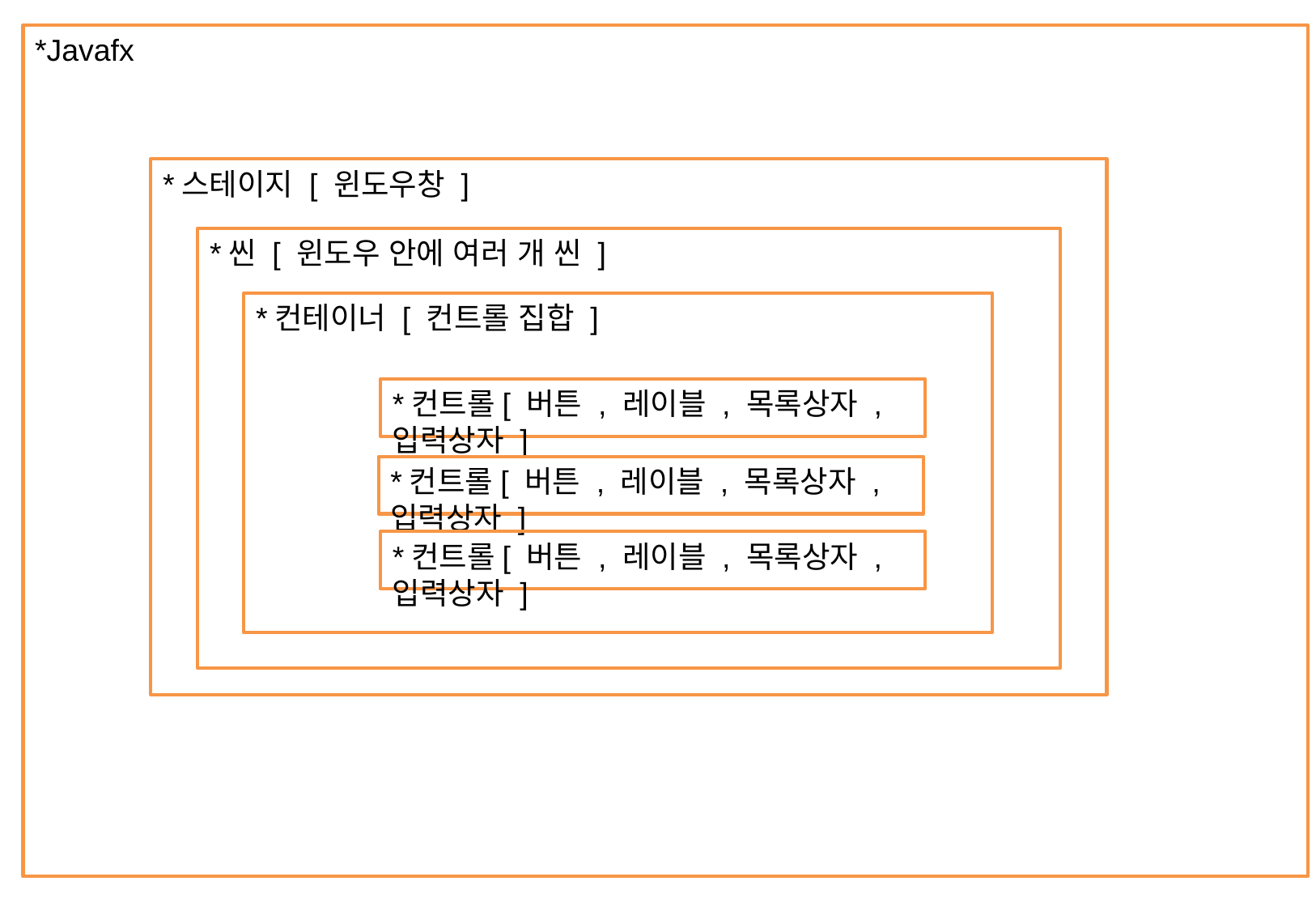

*Javafx

*스테이지 [ 윈도우창 ]

*씬 [ 윈도우 안에 여러 개 씬 ]

*컨테이너 [ 컨트롤 집합 ]

*컨트롤[ 버튼 , 레이블 , 목록상자 , 입력상자 ]

*컨트롤[ 버튼 , 레이블 , 목록상자 , 입력상자 ]

*컨트롤[ 버튼 , 레이블 , 목록상자 , 입력상자 ]